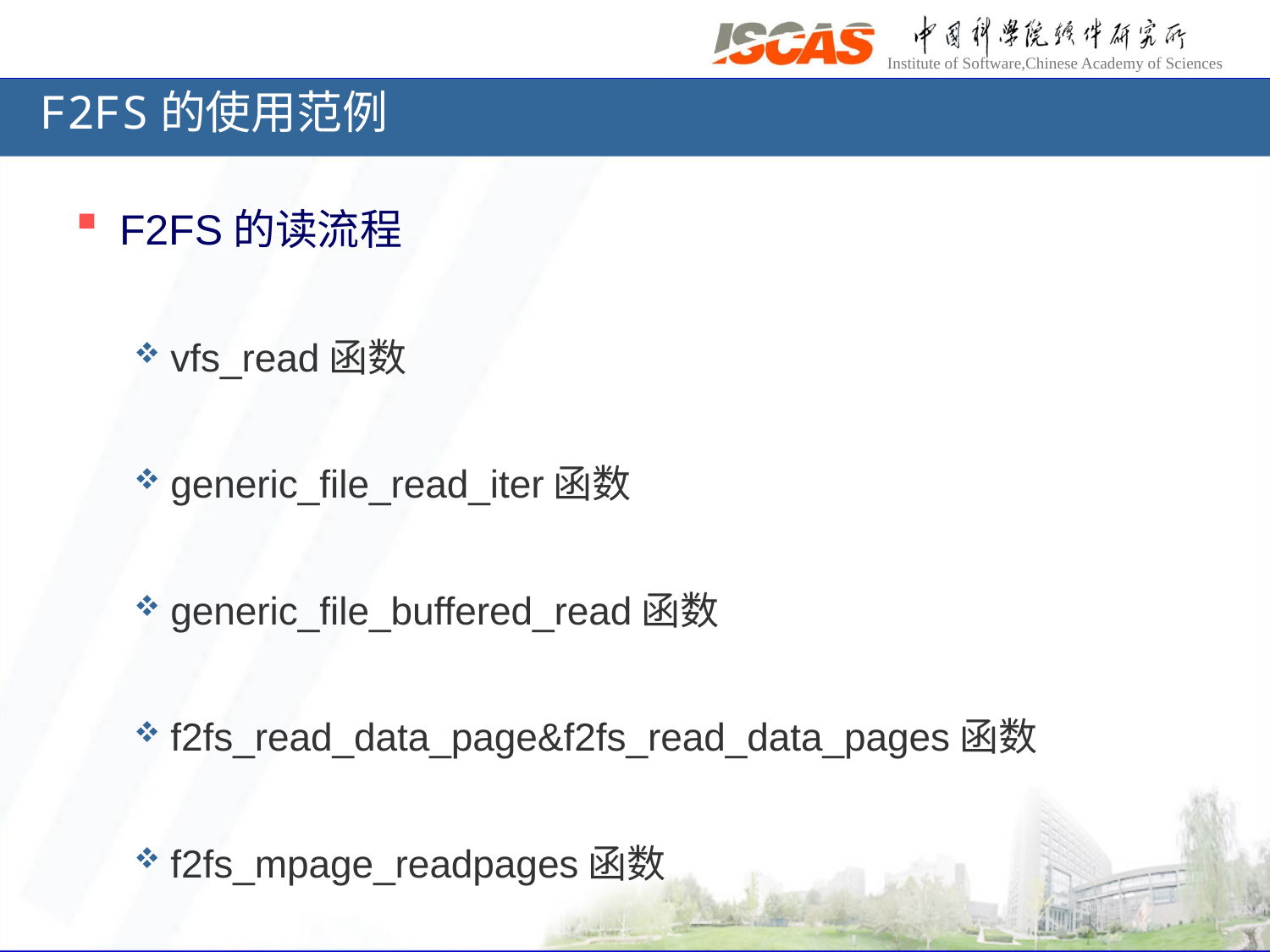

# F2FS的使用范例
F2FS的读流程

vfs_read函数

generic_file_read_iter函数

generic_file_buffered_read函数

f2fs_read_data_page&f2fs_read_data_pages函数

f2fs_mpage_readpages函数